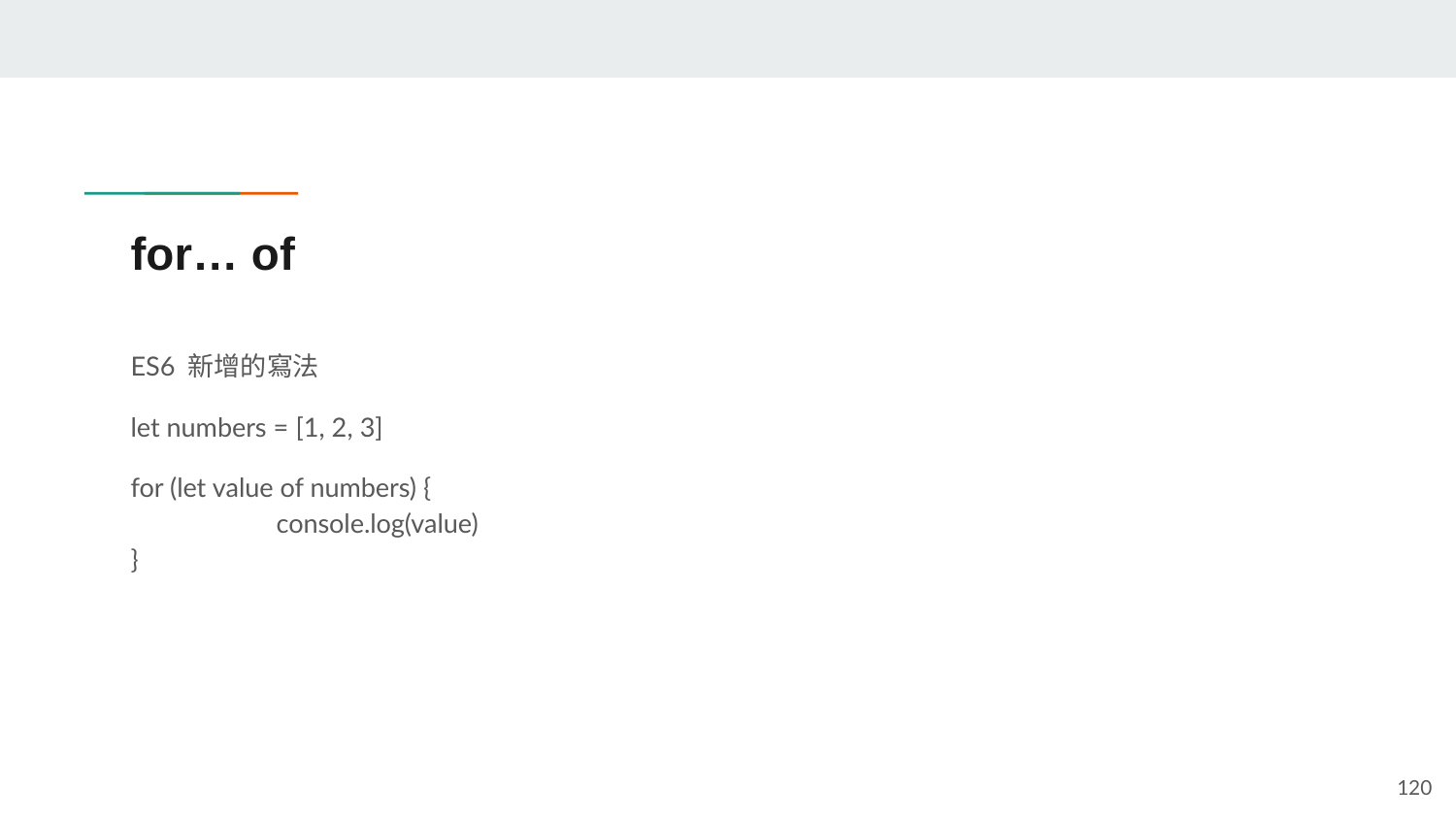

# for… of
ES6 新增的寫法
let numbers = [1, 2, 3]
for (let value of numbers) {
	console.log(value)
}

120